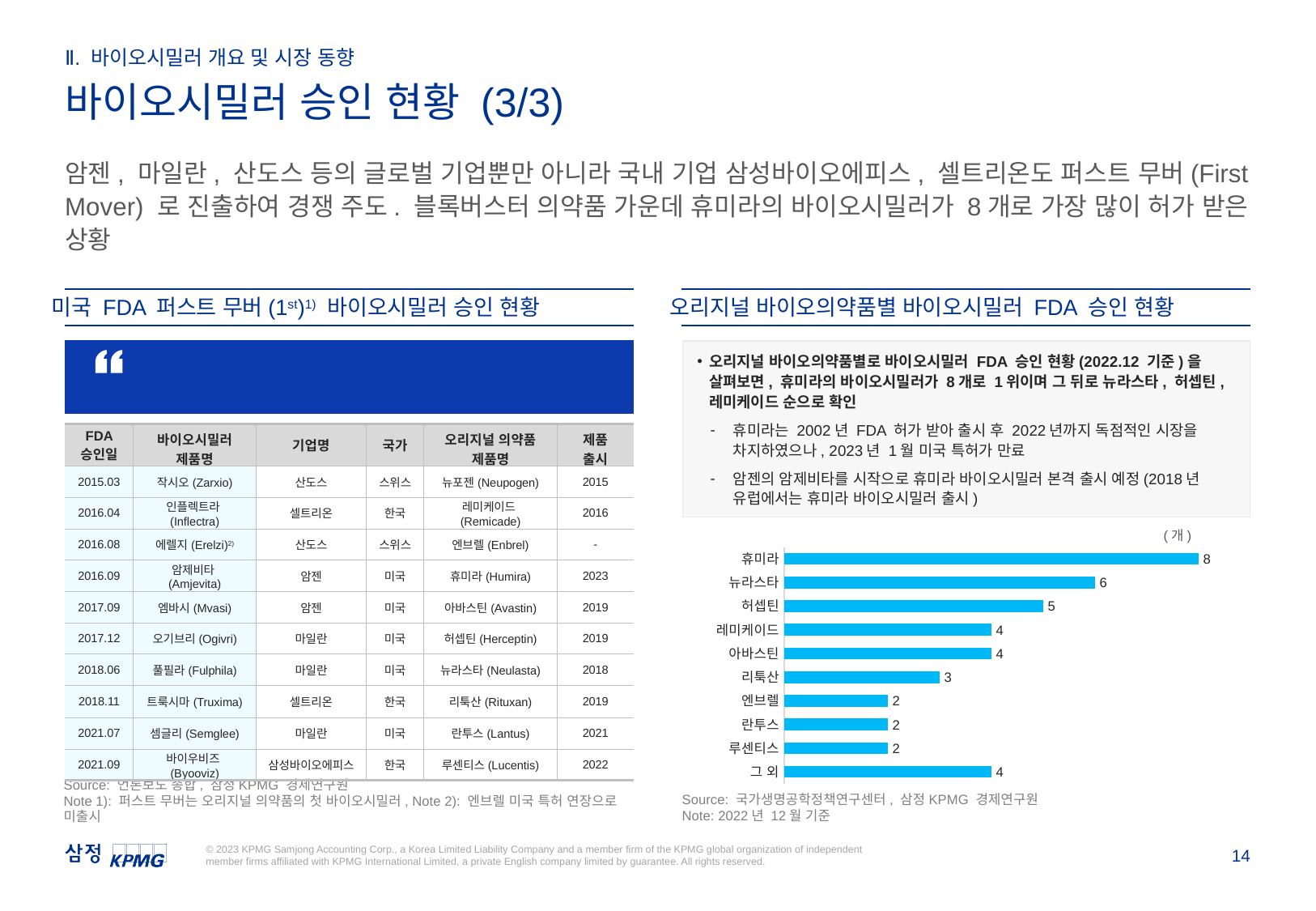

Ⅱ. 바이오시밀러 개요 및 시장 동향
바이오시밀러 승인 현황 (3/3)
암젠, 마일란, 산도스 등의 글로벌 기업뿐만 아니라 국내 기업 삼성바이오에피스, 셀트리온도 퍼스트 무버(First Mover) 로 진출하여 경쟁 주도. 블록버스터 의약품 가운데 휴미라의 바이오시밀러가 8개로 가장 많이 허가 받은 상황

오리지널 바이오의약품별 바이오시밀러 FDA 승인 현황
미국 FDA 퍼스트 무버(1st)1) 바이오시밀러 승인 현황
오리지널 바이오의약품별로 바이오시밀러 FDA 승인 현황(2022.12 기준)을 살펴보면, 휴미라의 바이오시밀러가 8개로 1위이며 그 뒤로 뉴라스타, 허셉틴, 레미케이드 순으로 확인
휴미라는 2002년 FDA 허가 받아 출시 후 2022년까지 독점적인 시장을 차지하였으나, 2023년 1월 미국 특허가 만료
암젠의 암제비타를 시작으로 휴미라 바이오시밀러 본격 출시 예정(2018년 유럽에서는 휴미라 바이오시밀러 출시)
미국 바이오시밀러 시장에서 암젠(Amgen), 마일란(Mylan), 산도스 (Sandoz), 삼성바이오에피스, 셀트리온 등 퍼스트 무버로 진출”

| FDA 승인일 | 바이오시밀러 제품명 | 기업명 | 국가 | 오리지널 의약품 제품명 | 제품 출시 |
| --- | --- | --- | --- | --- | --- |
| 2015.03 | 작시오(Zarxio) | 산도스 | 스위스 | 뉴포젠(Neupogen) | 2015 |
| 2016.04 | 인플렉트라(Inflectra) | 셀트리온 | 한국 | 레미케이드(Remicade) | 2016 |
| 2016.08 | 에렐지(Erelzi)2) | 산도스 | 스위스 | 엔브렐(Enbrel) | - |
| 2016.09 | 암제비타(Amjevita) | 암젠 | 미국 | 휴미라(Humira) | 2023 |
| 2017.09 | 엠바시(Mvasi) | 암젠 | 미국 | 아바스틴(Avastin) | 2019 |
| 2017.12 | 오기브리(Ogivri) | 마일란 | 미국 | 허셉틴(Herceptin) | 2019 |
| 2018.06 | 풀필라(Fulphila) | 마일란 | 미국 | 뉴라스타(Neulasta) | 2018 |
| 2018.11 | 트룩시마(Truxima) | 셀트리온 | 한국 | 리툭산(Rituxan) | 2019 |
| 2021.07 | 셈글리(Semglee) | 마일란 | 미국 | 란투스(Lantus) | 2021 |
| 2021.09 | 바이우비즈(Byooviz) | 삼성바이오에피스 | 한국 | 루센티스(Lucentis) | 2022 |
(개)

### Chart

| Category | 의약품 수 |
|---|---|
| 휴미라 | 8.0 |
| 뉴라스타 | 6.0 |
| 허셉틴 | 5.0 |
| 레미케이드 | 4.0 |
| 아바스틴 | 4.0 |
| 리툭산 | 3.0 |
| 엔브렐 | 2.0 |
| 란투스 | 2.0 |
| 루센티스 | 2.0 |
| 그 외 | 4.0 |
Source: 국가생명공학정책연구센터, 삼정KPMG 경제연구원
Note: 2022년 12월 기준
Source: 언론보도 종합, 삼정KPMG 경제연구원
Note 1): 퍼스트 무버는 오리지널 의약품의 첫 바이오시밀러, Note 2): 엔브렐 미국 특허 연장으로 미출시